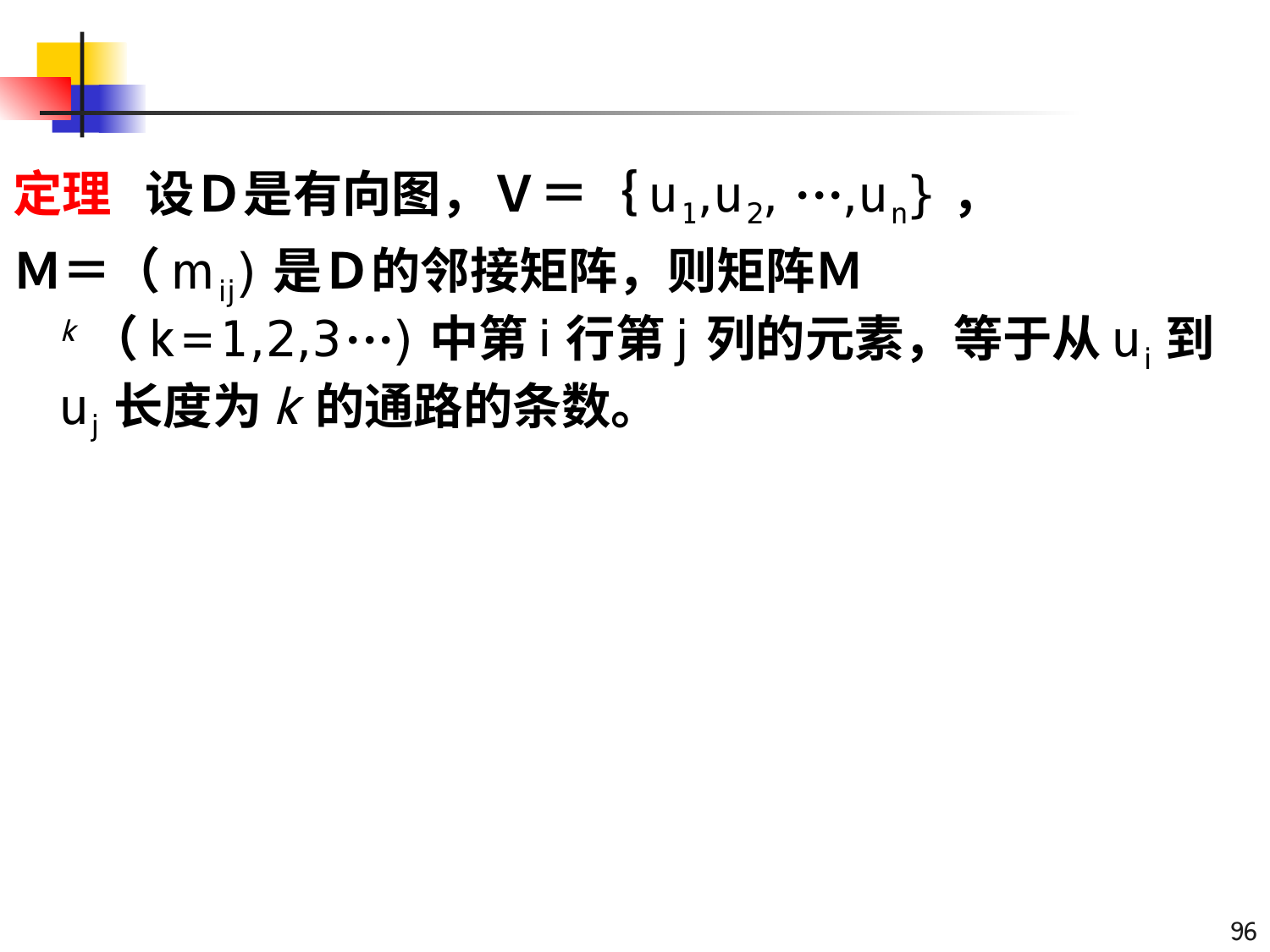

定理   设Ｄ是有向图，Ｖ＝｛u1,u2, ···,un}，
Ｍ＝（mij)是Ｄ的邻接矩阵，则矩阵Ｍk（k=1,2,3···)中第i行第j列的元素，等于从ui到uj长度为k的通路的条数。

96